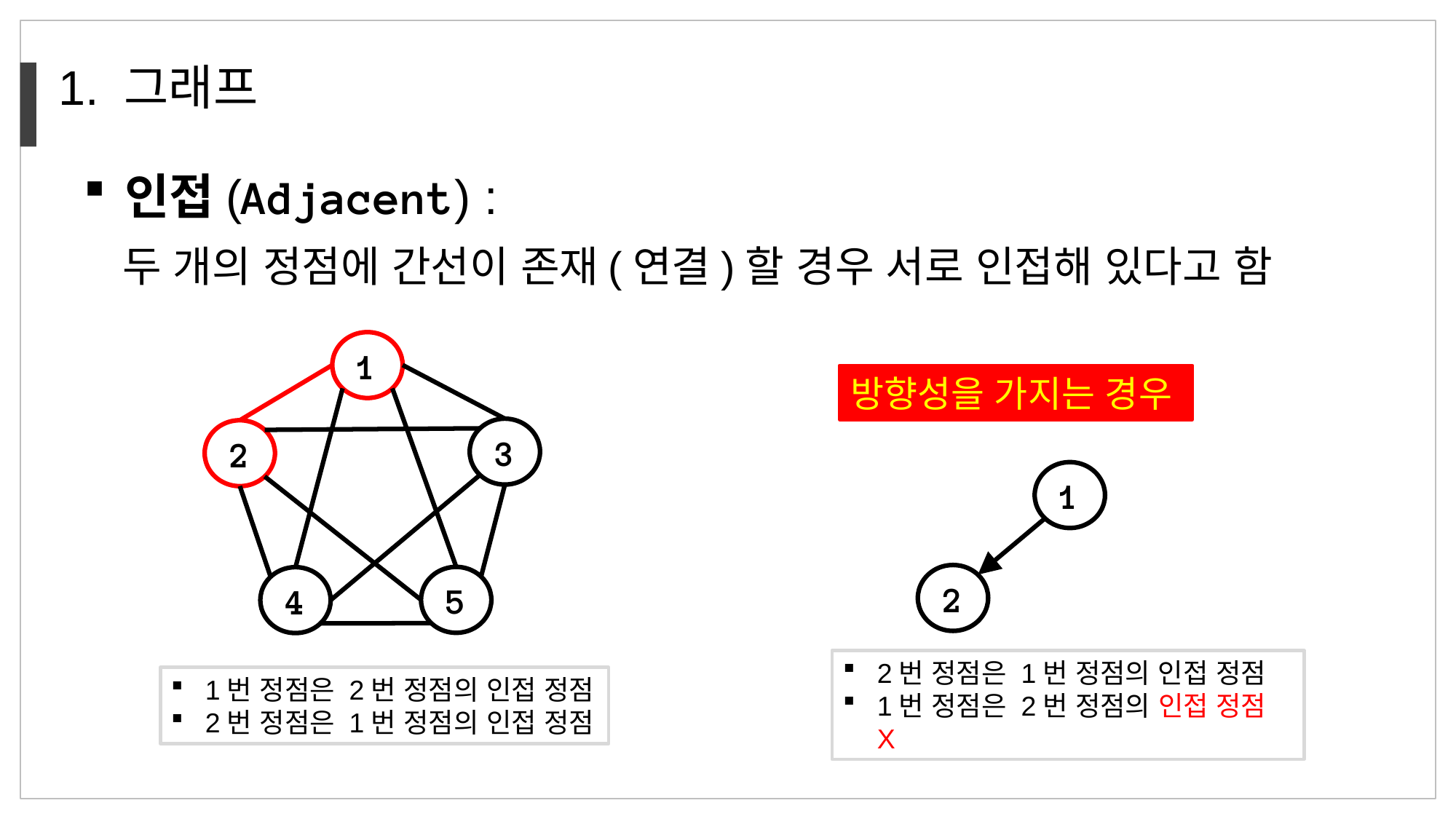

1. 그래프

인접(Adjacent) :
  두 개의 정점에 간선이 존재(연결)할 경우 서로 인접해 있다고 함
1
3
2
5
4
방향성을 가지는 경우
1
2
2번 정점은 1번 정점의 인접 정점
1번 정점은 2번 정점의 인접 정점 X
1번 정점은 2번 정점의 인접 정점
2번 정점은 1번 정점의 인접 정점